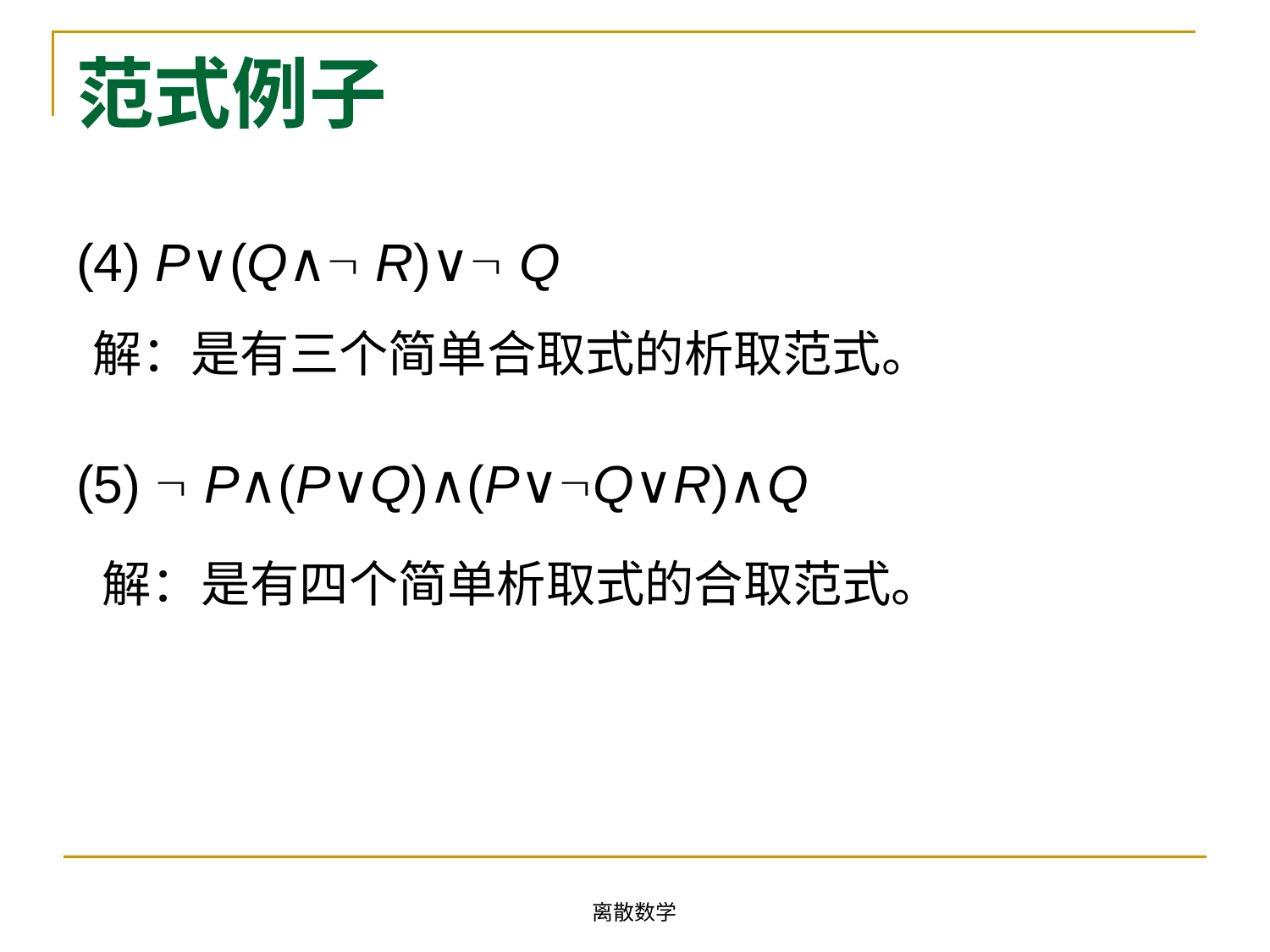

# 范式例子
(4) P∨(Q∧¬ R)∨¬ Q

(5) ¬ P∧(P∨Q)∧(P∨¬Q∨R)∧Q

解：是有三个简单合取式的析取范式。
解：是有四个简单析取式的合取范式。

85
离散数学